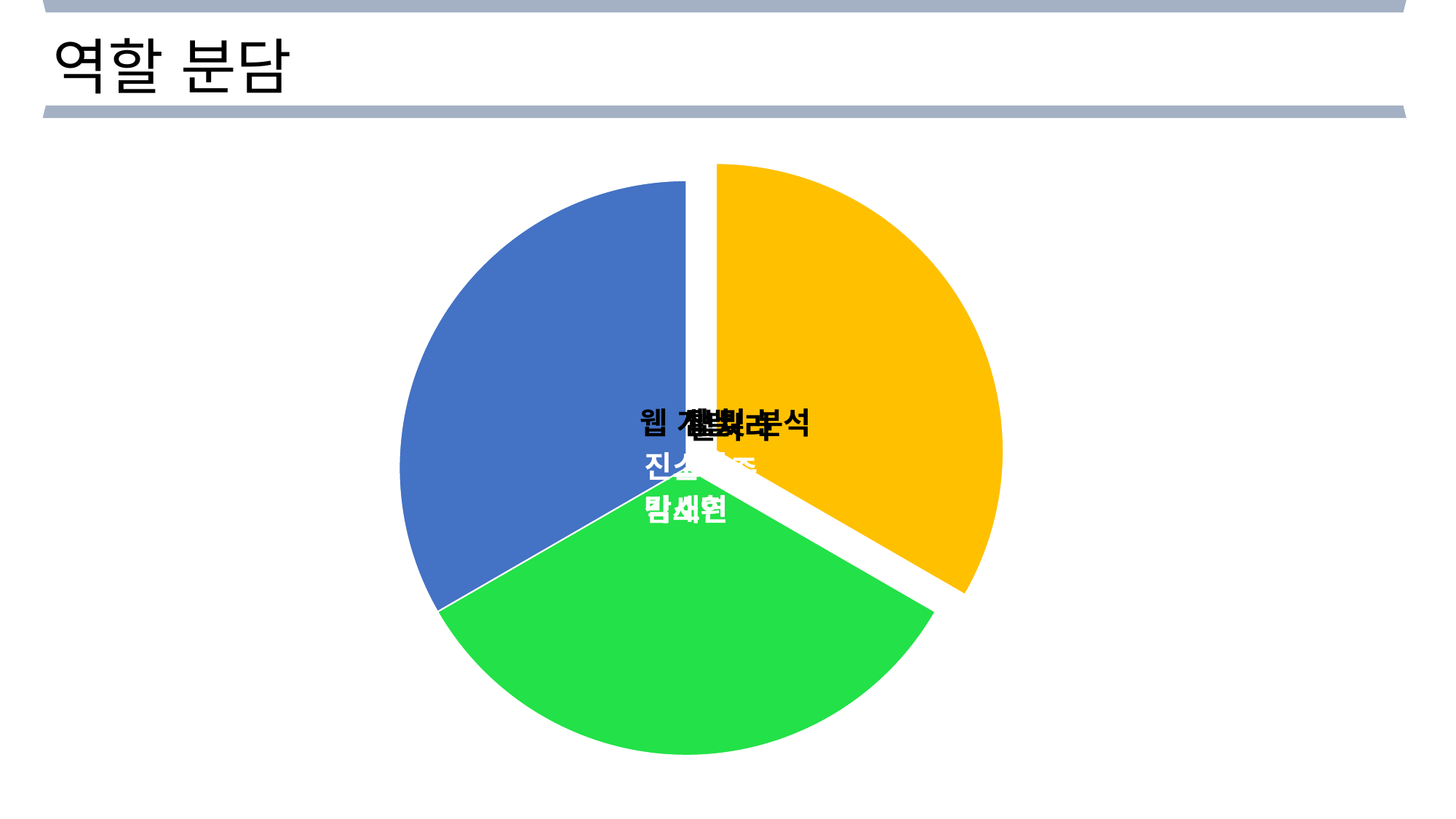

역할 분담

병렬처리
김민중
데이터 수집 및 분석
남솔민
김새흰
웹 개발
진소영
박소연